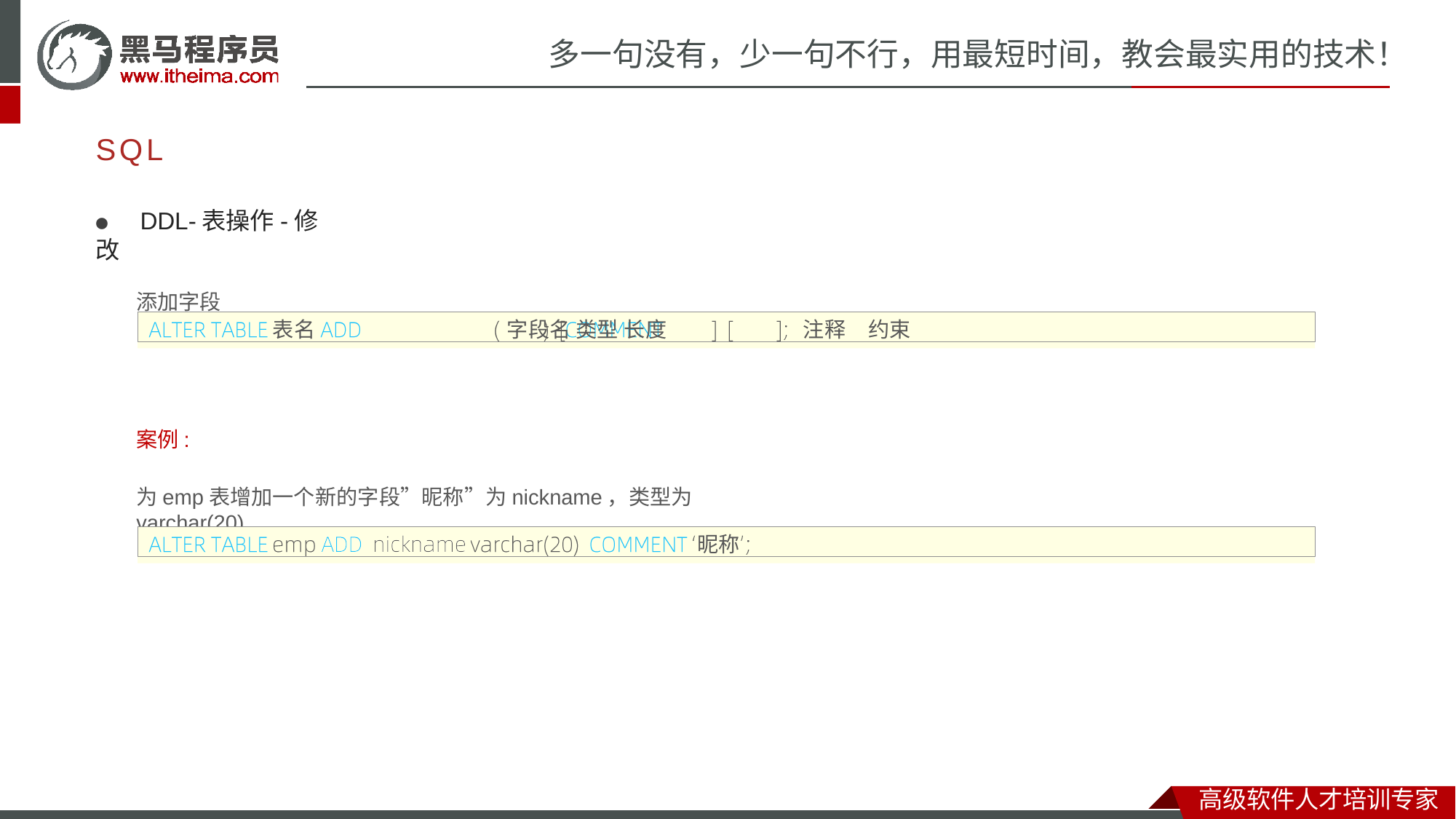

# 多一句没有，少一句不行，用最短时间，教会最实用的技术！

SQL

⚫	DDL-表操作-修改
添加字段

表名	字段名 类型 长度	注释	约束

案例:

为emp表增加一个新的字段”昵称”为nickname，类型为varchar(20)

昵称

高级软件人才培训专家